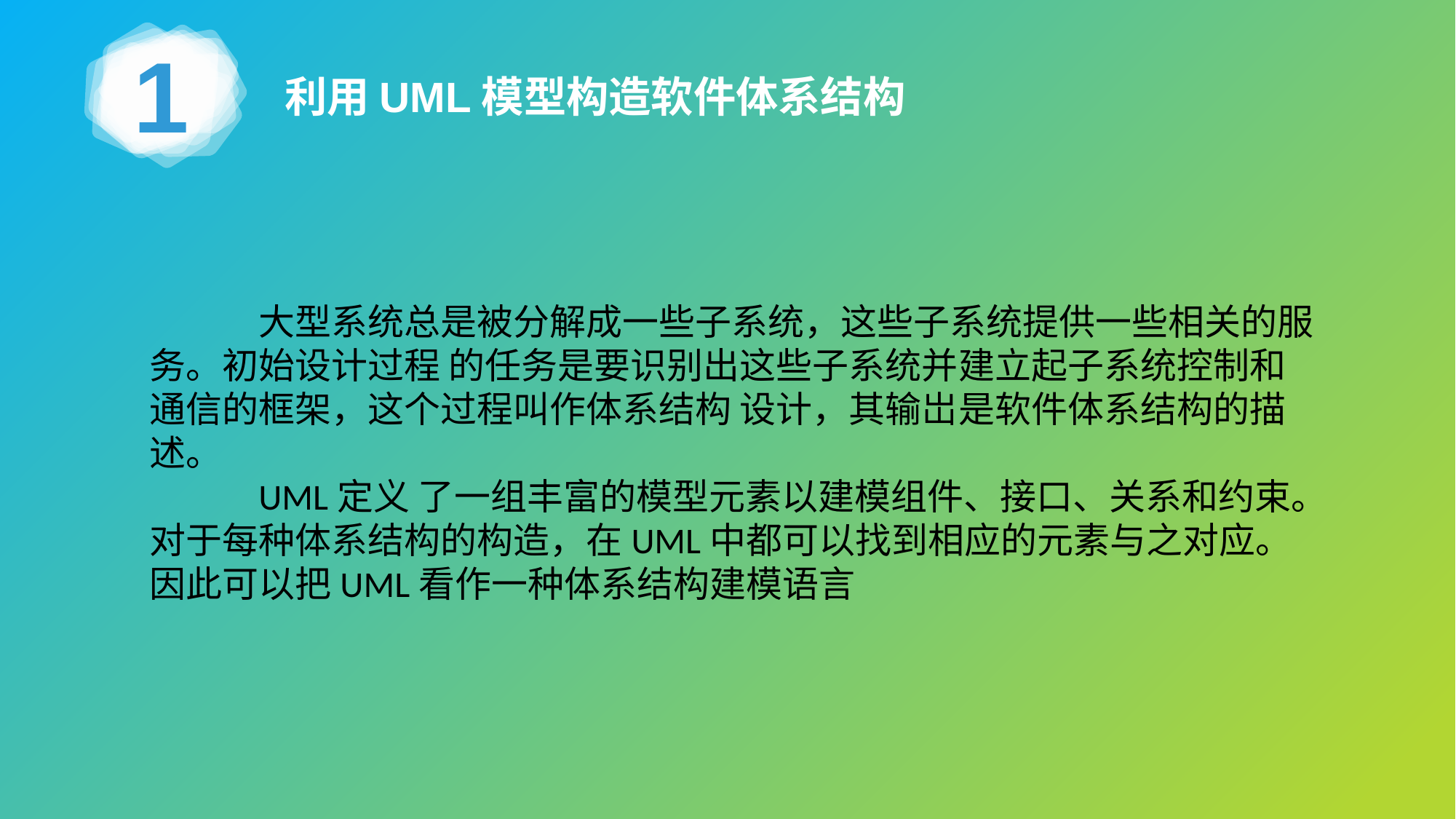

1

利用UML模型构造软件体系结构
	大型系统总是被分解成一些子系统，这些子系统提供一些相关的服务。初始设计过程 的任务是要识别出这些子系统并建立起子系统控制和通信的框架，这个过程叫作体系结构 设计，其输岀是软件体系结构的描述。
	UML定义 了一组丰富的模型元素以建模组件、接口、关系和约束。对于每种体系结构的构造，在UML中都可以找到相应的元素与之对应。因此可以把UML看作一种体系结构建模语言